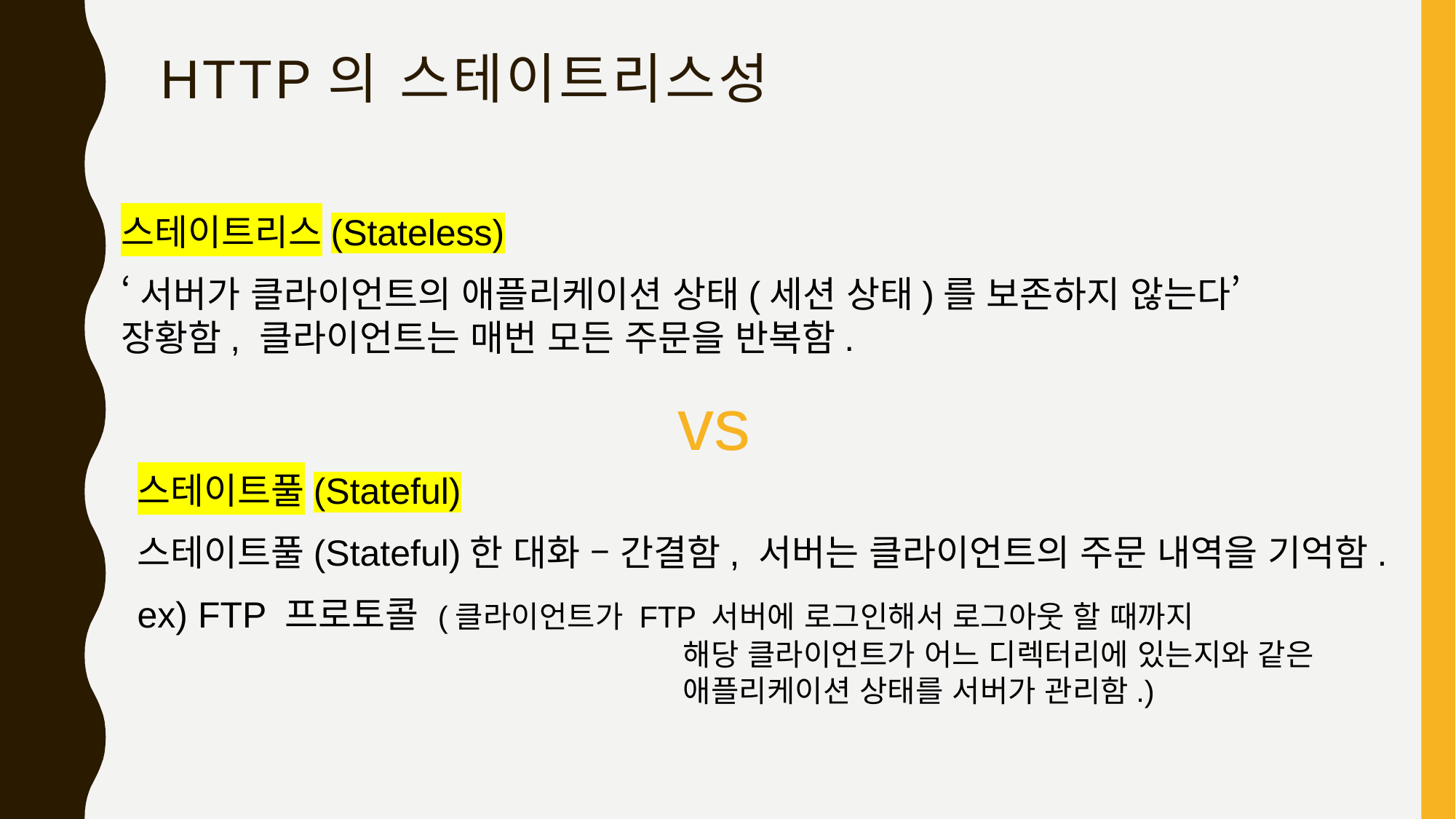

# Http의 스테이트리스성
스테이트리스(Stateless)

‘서버가 클라이언트의 애플리케이션 상태(세션 상태)를 보존하지 않는다’
장황함, 클라이언트는 매번 모든 주문을 반복함.

vs
스테이트풀(Stateful)

스테이트풀(Stateful)한 대화 – 간결함, 서버는 클라이언트의 주문 내역을 기억함.

ex) FTP 프로토콜 (클라이언트가 FTP 서버에 로그인해서 로그아웃 할 때까지
					해당 클라이언트가 어느 디렉터리에 있는지와 같은
					애플리케이션 상태를 서버가 관리함.)